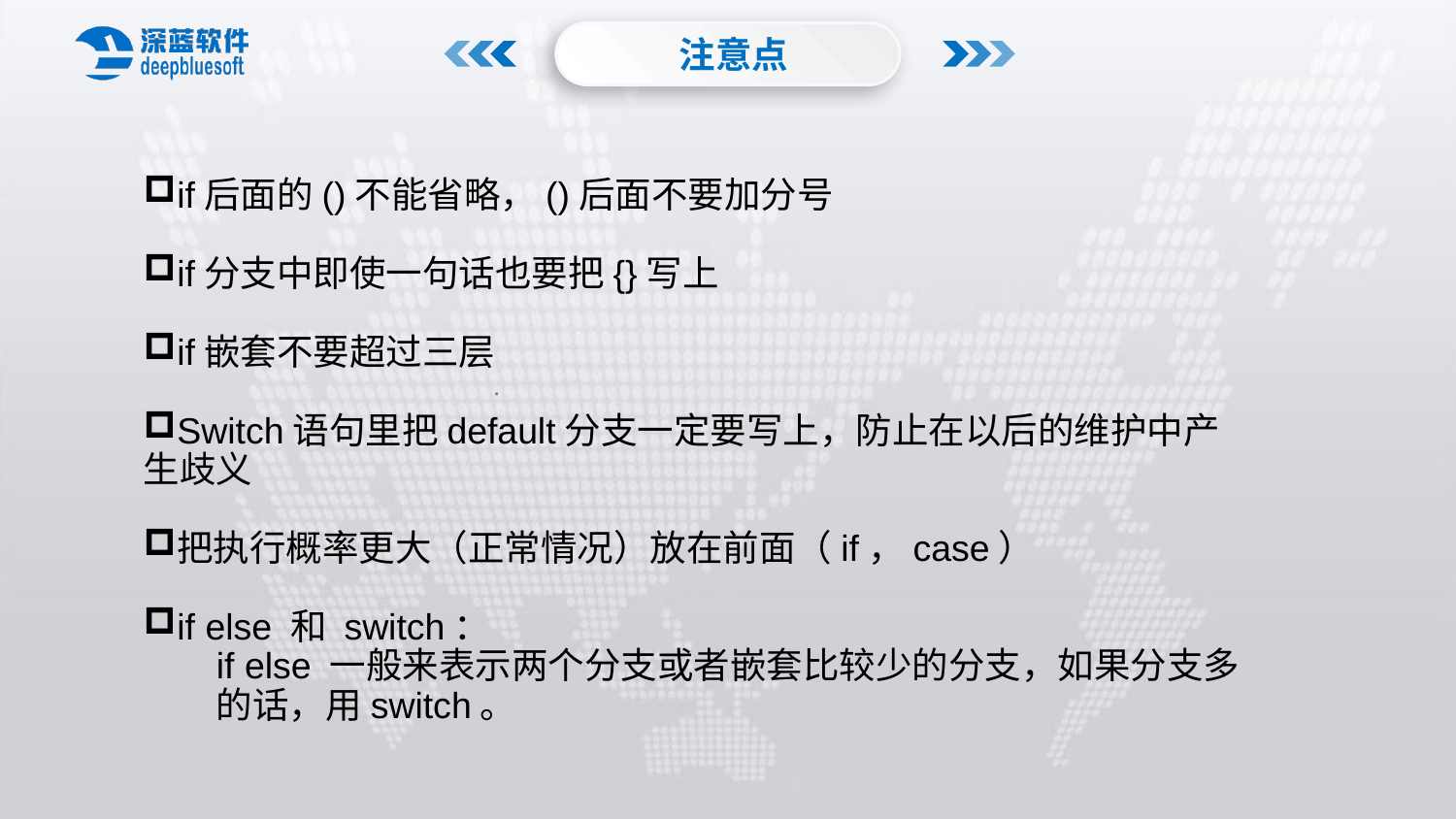

注意点

if后面的()不能省略，()后面不要加分号

if分支中即使一句话也要把{}写上

if嵌套不要超过三层

Switch语句里把default分支一定要写上，防止在以后的维护中产生歧义

把执行概率更大（正常情况）放在前面（if，case）

if else 和 switch：
if else 一般来表示两个分支或者嵌套比较少的分支，如果分支多的话，用switch。